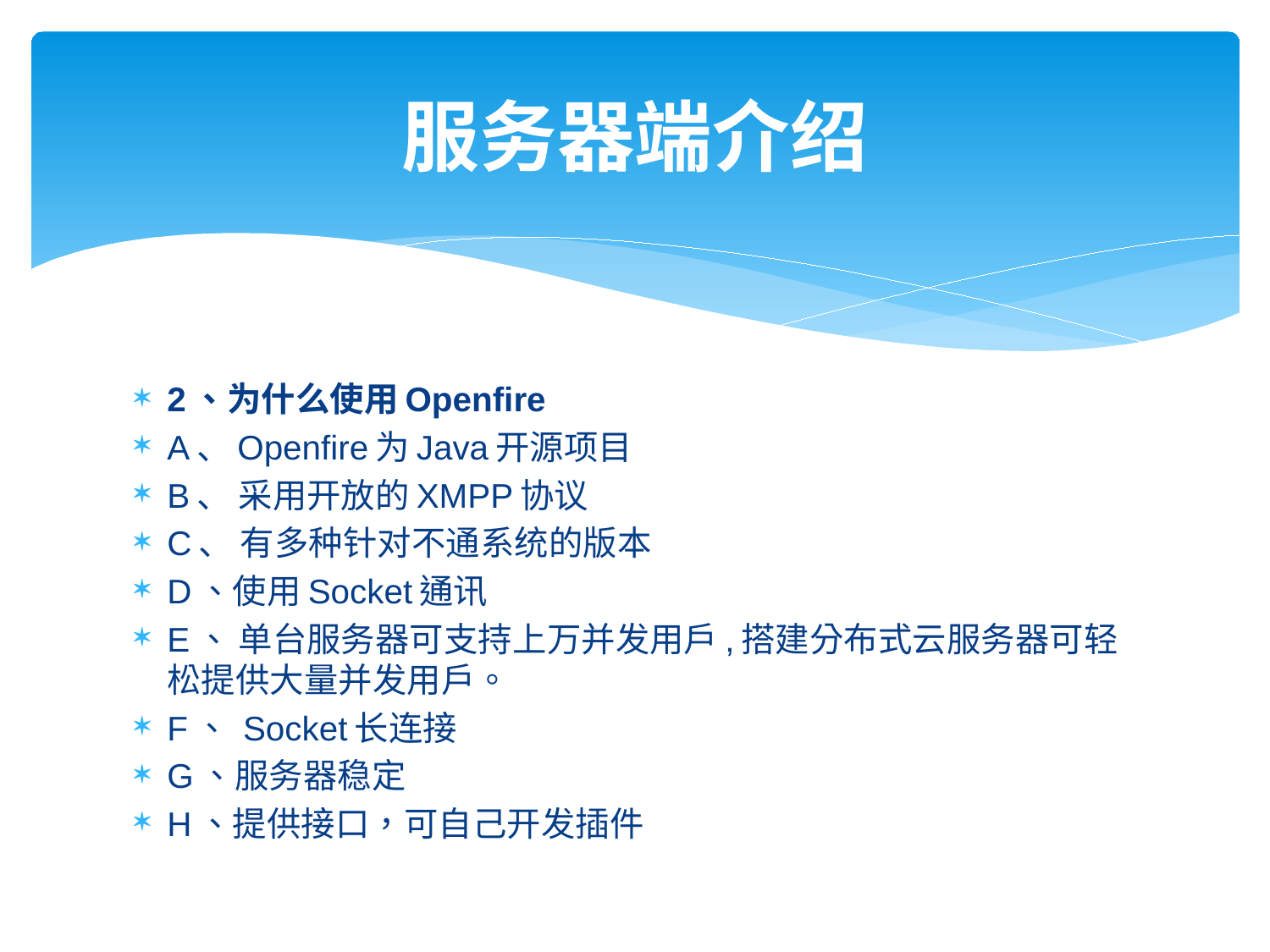

# 服务器端介绍
2、为什么使用Openfire
A、Openfire为Java开源项目
B、 采用开放的XMPP协议
C、 有多种针对不通系统的版本
D、使用Socket通讯
E、 单台服务器可支持上万并发用户,搭建分布式云服务器可轻松提供大量并发用户。
F、 Socket长连接
G、服务器稳定
H、提供接口，可自己开发插件